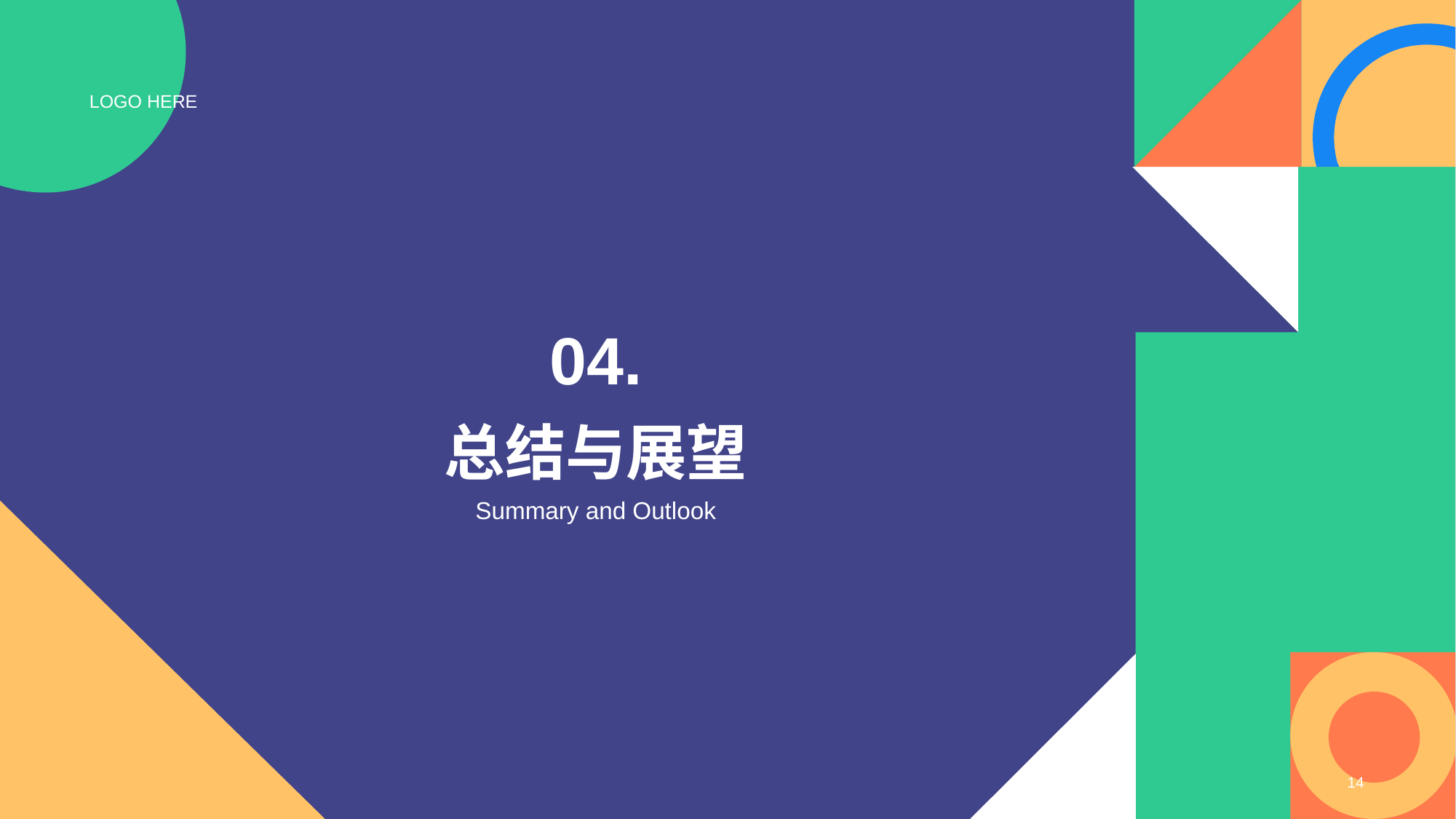

LOGO HERE
04.
# 总结与展望
Summary and Outlook
14